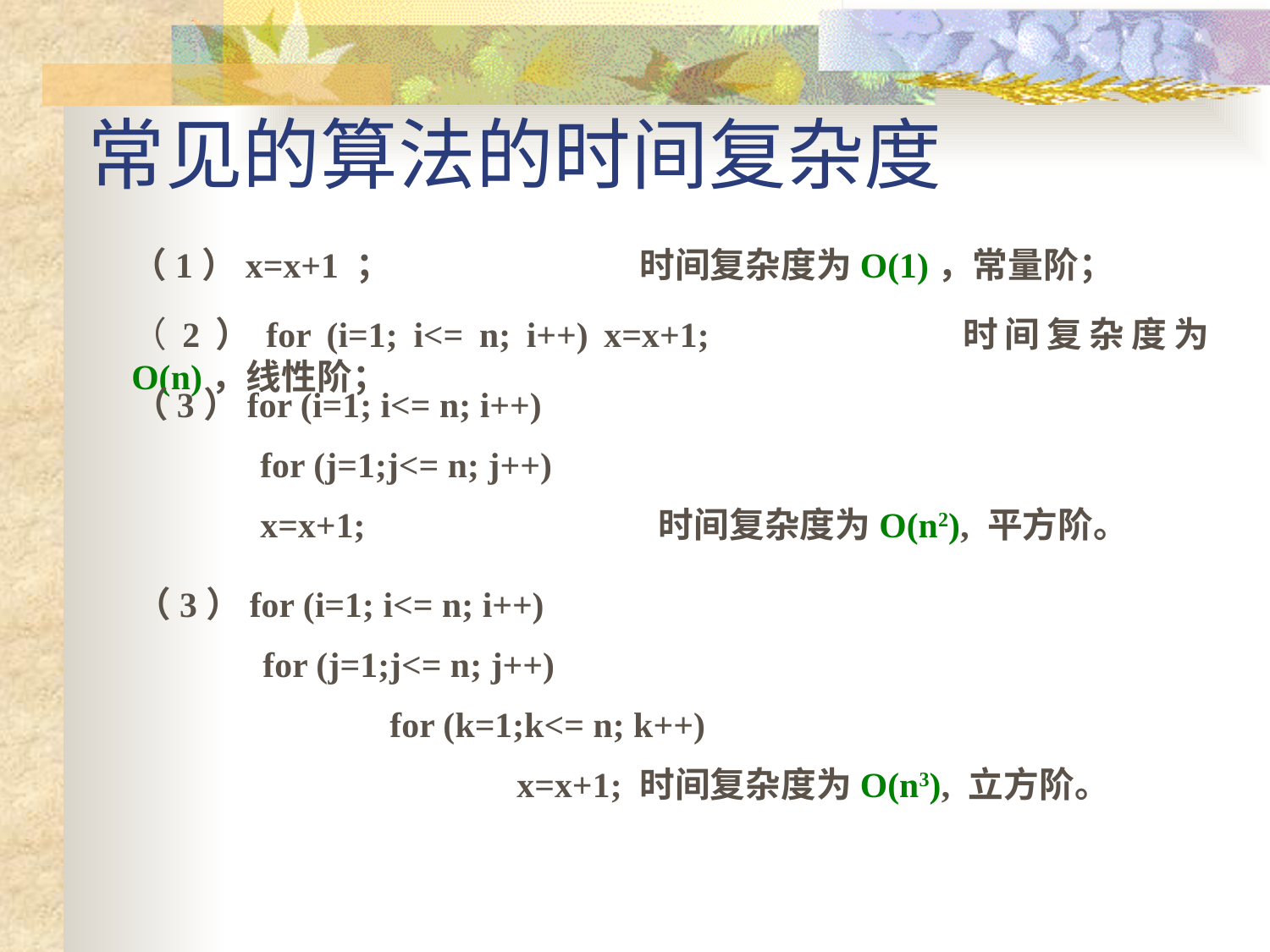

# 常见的算法的时间复杂度
（1）x=x+1 ；		时间复杂度为O(1)，常量阶；
（2）for (i=1; i<= n; i++) x=x+1; 		时间复杂度为O(n)，线性阶；
（3）for (i=1; i<= n; i++)
	for (j=1;j<= n; j++)
	x=x+1;			 时间复杂度为O(n2), 平方阶。
（3）for (i=1; i<= n; i++)
	for (j=1;j<= n; j++)
		for (k=1;k<= n; k++)
			x=x+1; 时间复杂度为O(n3), 立方阶。